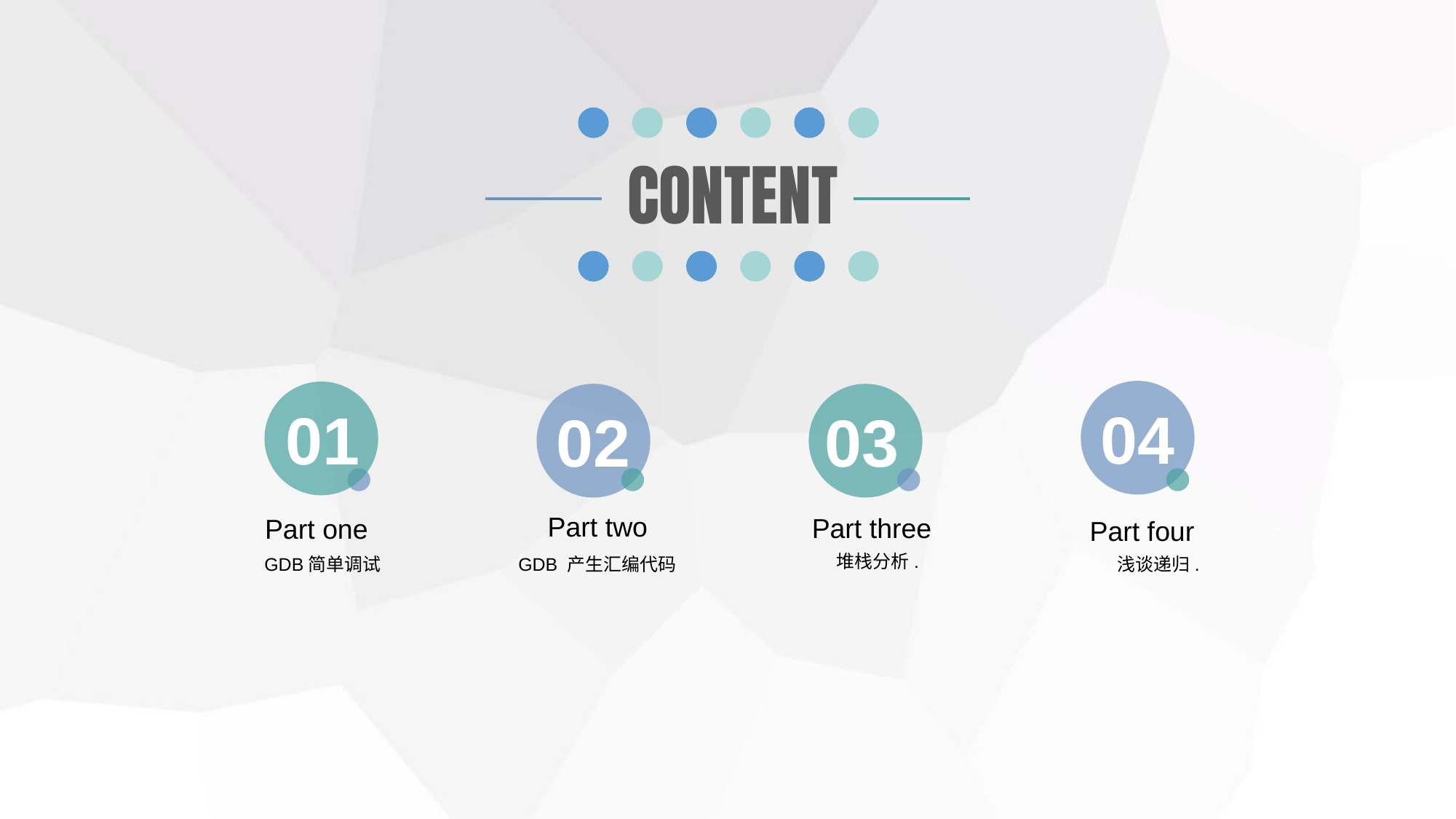

CONTENT

04
01
02
03

Part two
Part three
Part one
Part four
堆栈分析.
GDB 产生汇编代码
GDB简单调试
浅谈递归.